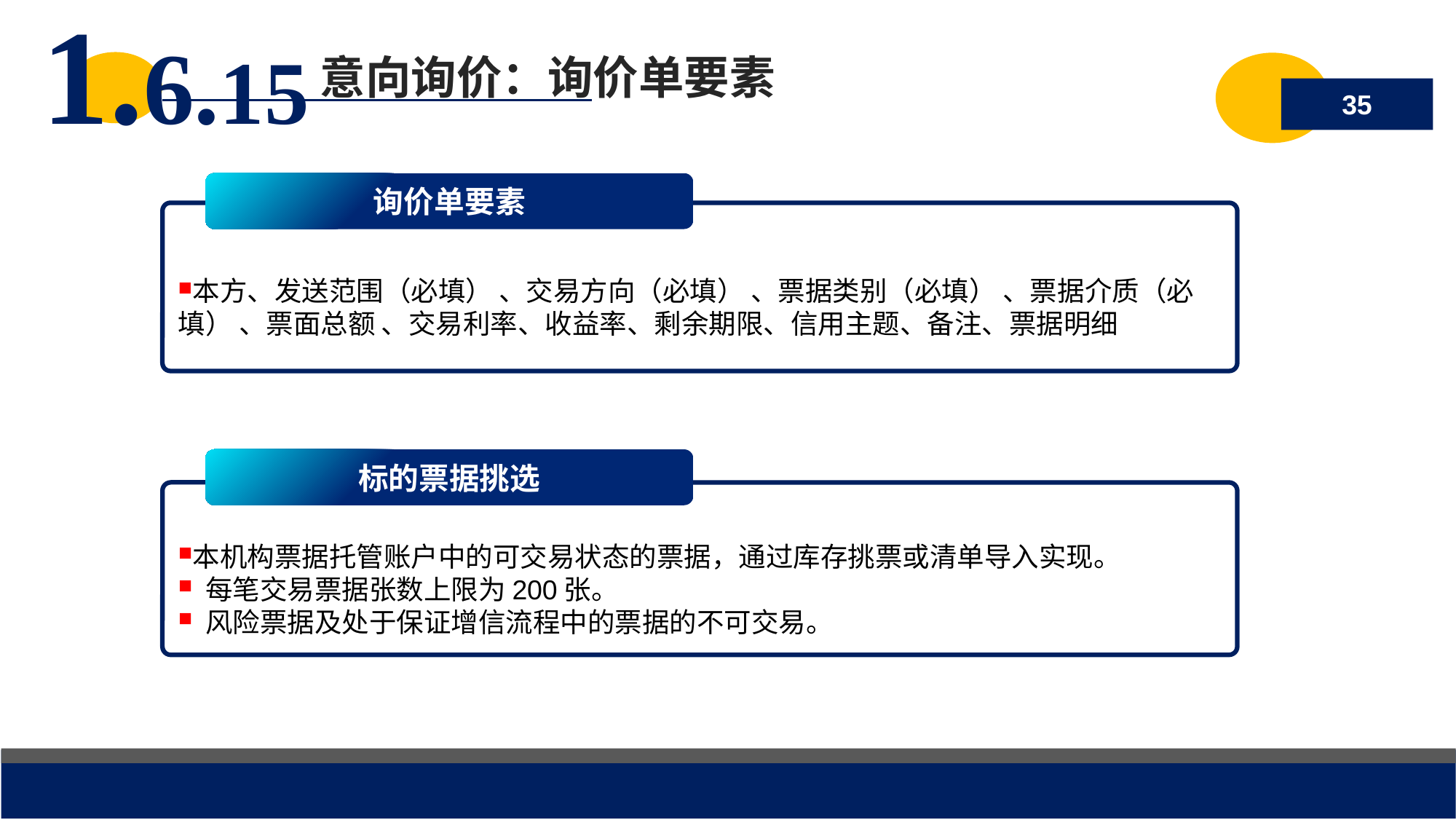

1.6.15
  意向询价：询价单要素

35

询价单要素
本方、发送范围（必填） 、交易方向（必填） 、票据类别（必填） 、票据介质（必填） 、票面总额 、交易利率、收益率、剩余期限、信用主题、备注、票据明细

标的票据挑选
本机构票据托管账户中的可交易状态的票据，通过库存挑票或清单导入实现。
 每笔交易票据张数上限为200张。
 风险票据及处于保证增信流程中的票据的不可交易。

2018/7/19